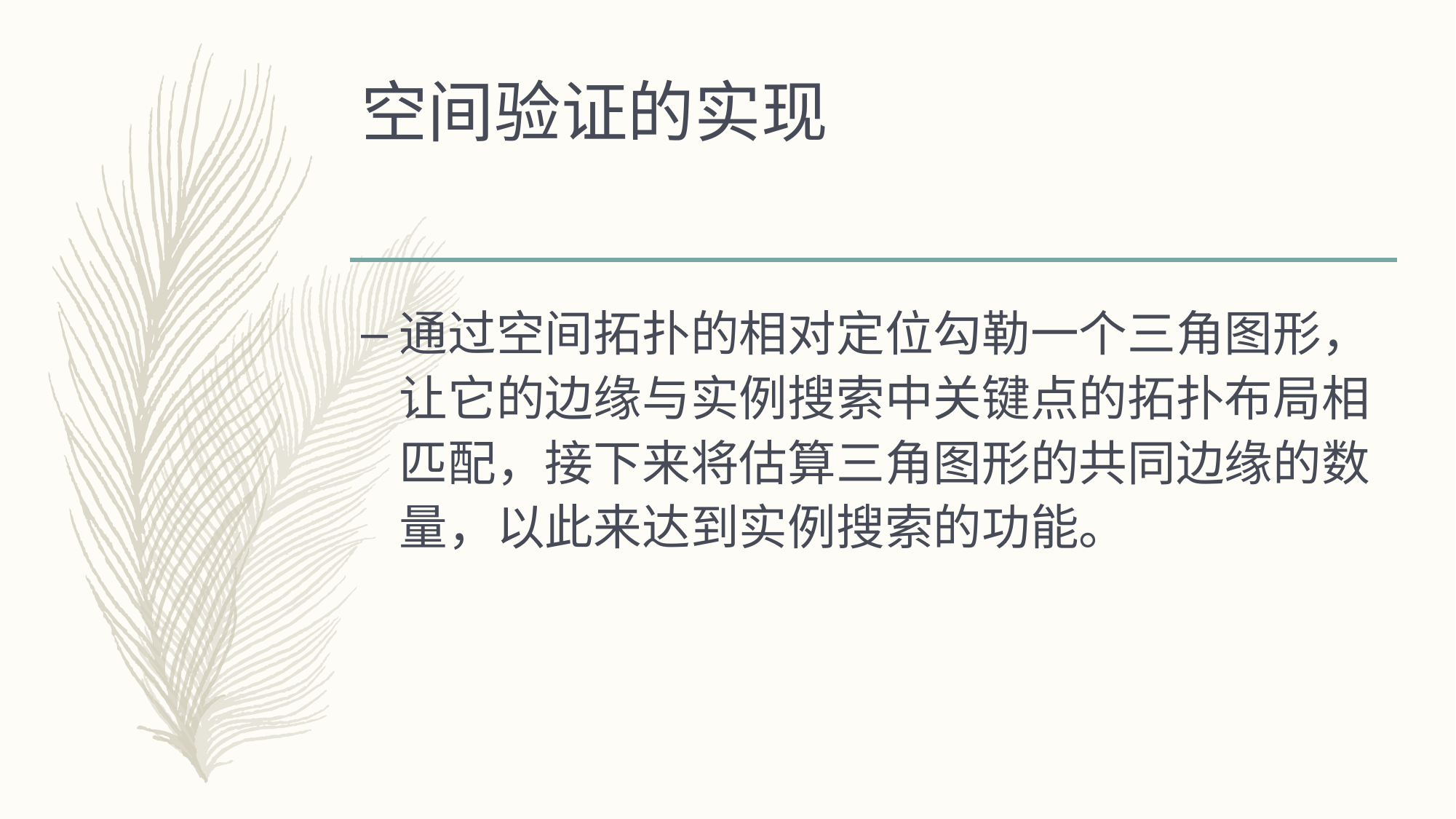

# 空间验证的实现
通过空间拓扑的相对定位勾勒一个三角图形，让它的边缘与实例搜索中关键点的拓扑布局相匹配，接下来将估算三角图形的共同边缘的数量，以此来达到实例搜索的功能。